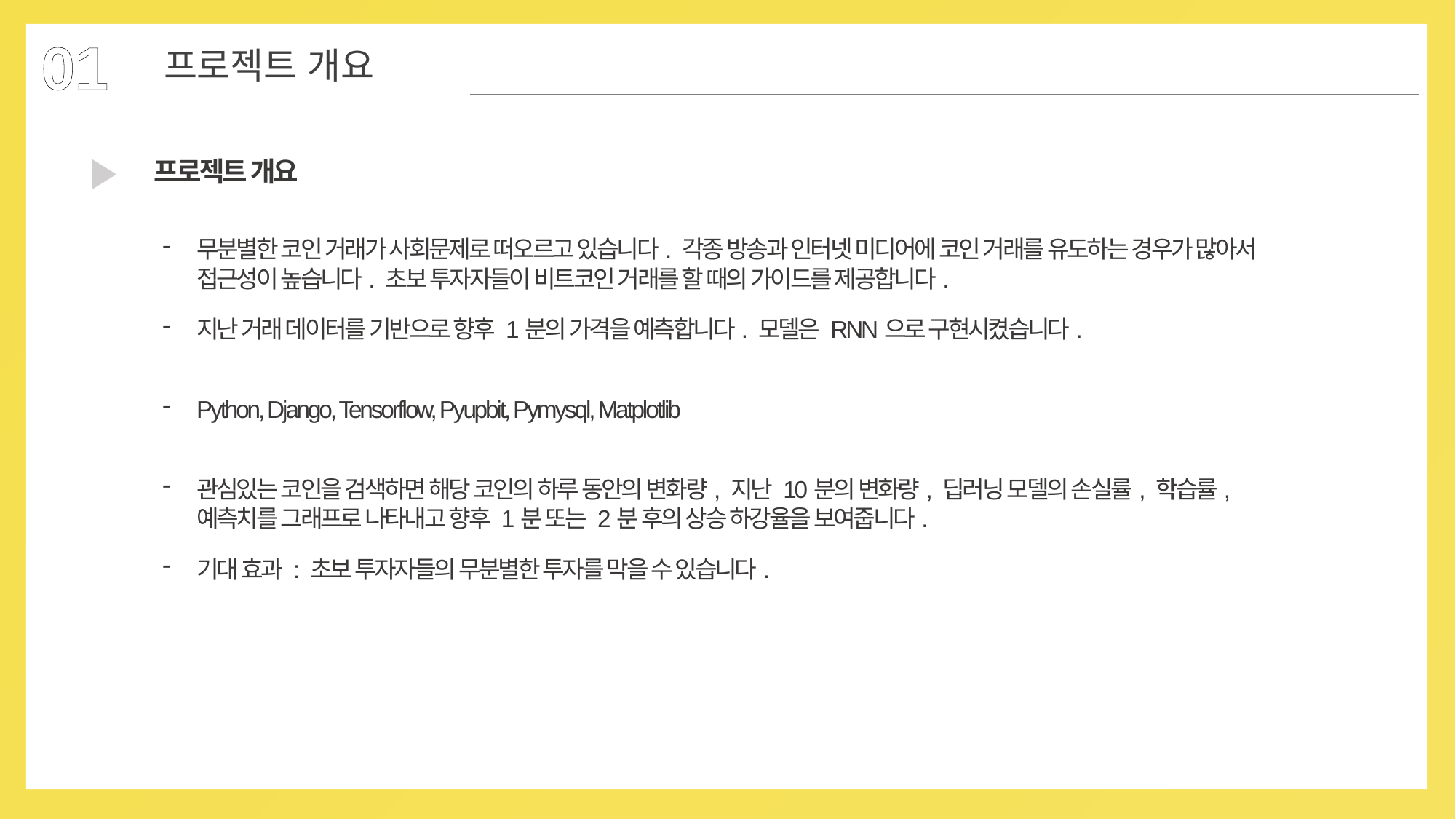

01

프로젝트 개요
▶
프로젝트 개요
무분별한 코인 거래가 사회문제로 떠오르고 있습니다. 각종 방송과 인터넷 미디어에 코인 거래를 유도하는 경우가 많아서 접근성이 높습니다. 초보 투자자들이 비트코인 거래를 할 때의 가이드를 제공합니다.

지난 거래 데이터를 기반으로 향후 1분의 가격을 예측합니다. 모델은 RNN으로 구현시켰습니다.

Python, Django, Tensorflow, Pyupbit, Pymysql, Matplotlib

관심있는 코인을 검색하면 해당 코인의 하루 동안의 변화량, 지난 10분의 변화량, 딥러닝 모델의 손실률, 학습률, 예측치를 그래프로 나타내고 향후 1분 또는 2분 후의 상승 하강율을 보여줍니다.

기대 효과 : 초보 투자자들의 무분별한 투자를 막을 수 있습니다.